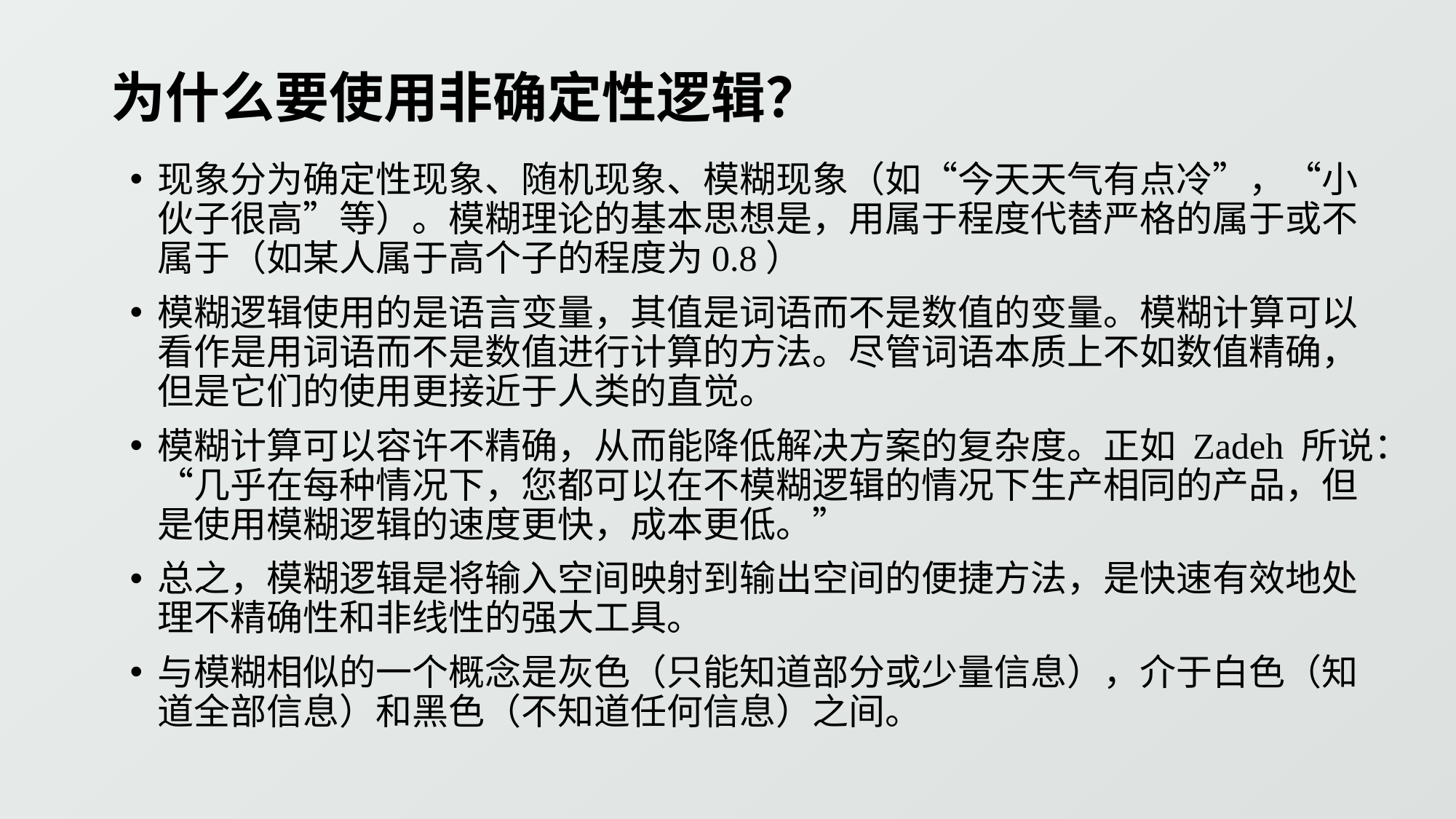

# 为什么要使用非确定性逻辑？
现象分为确定性现象、随机现象、模糊现象（如“今天天气有点冷”，“小伙子很高”等）。模糊理论的基本思想是，用属于程度代替严格的属于或不属于（如某人属于高个子的程度为0.8）
模糊逻辑使用的是语言变量，其值是词语而不是数值的变量。模糊计算可以看作是用词语而不是数值进行计算的方法。尽管词语本质上不如数值精确，但是它们的使用更接近于人类的直觉。
模糊计算可以容许不精确，从而能降低解决方案的复杂度。正如 Zadeh 所说：“几乎在每种情况下，您都可以在不模糊逻辑的情况下生产相同的产品，但是使用模糊逻辑的速度更快，成本更低。”
总之，模糊逻辑是将输入空间映射到输出空间的便捷方法，是快速有效地处理不精确性和非线性的强大工具。
与模糊相似的一个概念是灰色（只能知道部分或少量信息），介于白色（知道全部信息）和黑色（不知道任何信息）之间。